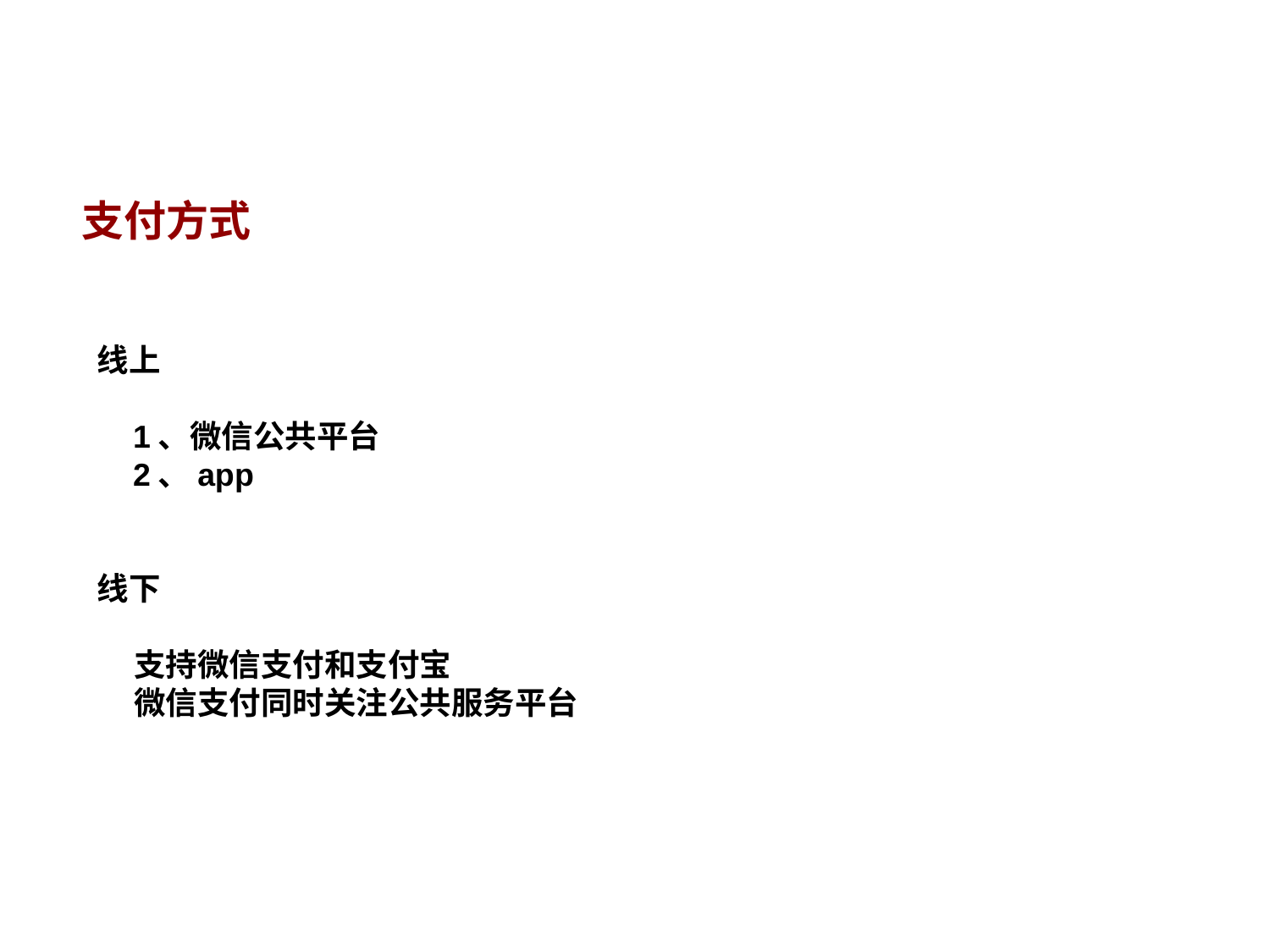

支付方式

线上

    1、微信公共平台
    2、app

线下

    支持微信支付和支付宝
    微信支付同时关注公共服务平台